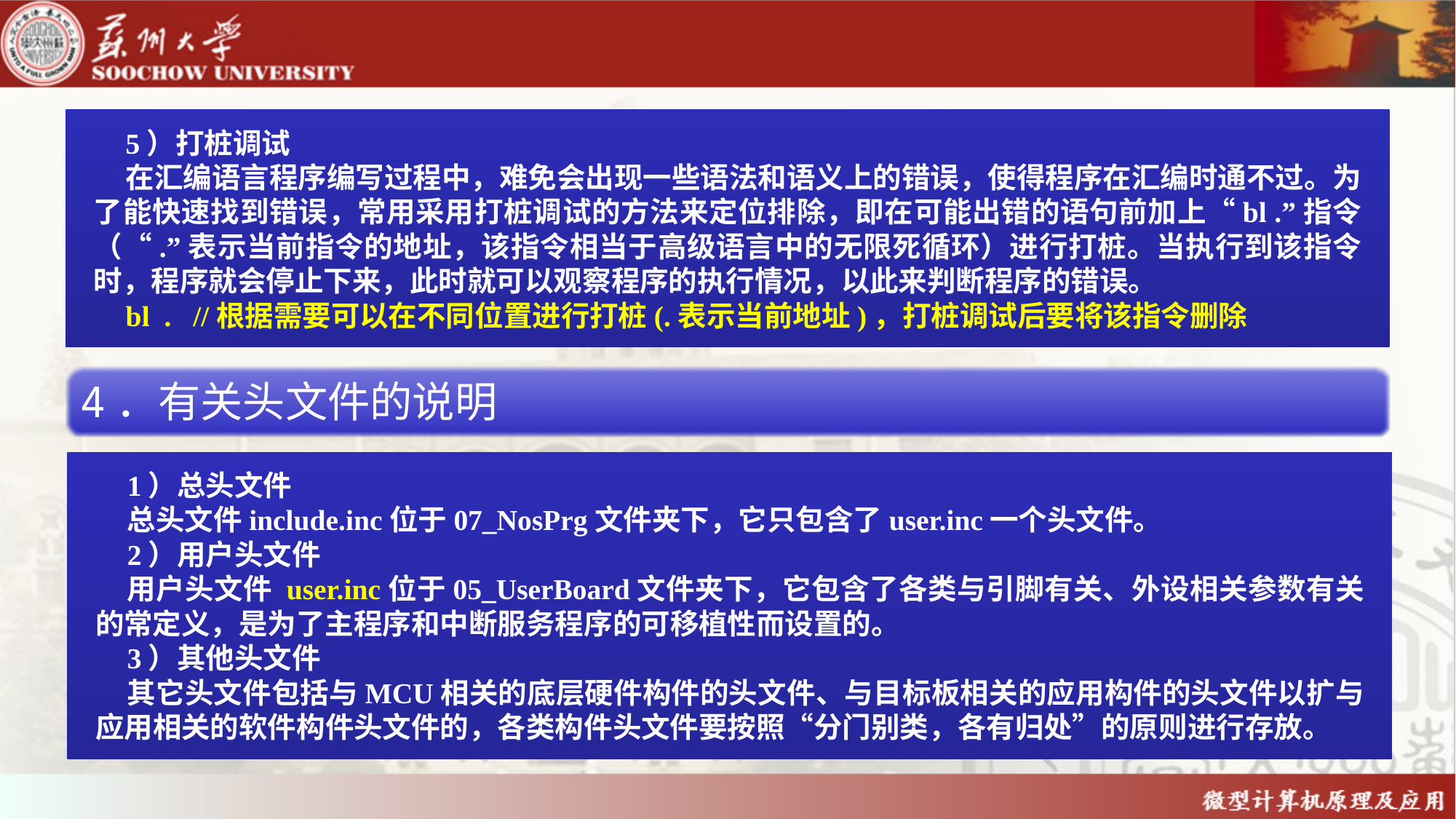

5）打桩调试
在汇编语言程序编写过程中，难免会出现一些语法和语义上的错误，使得程序在汇编时通不过。为了能快速找到错误，常用采用打桩调试的方法来定位排除，即在可能出错的语句前加上“bl .”指令（“.”表示当前指令的地址，该指令相当于高级语言中的无限死循环）进行打桩。当执行到该指令时，程序就会停止下来，此时就可以观察程序的执行情况，以此来判断程序的错误。
bl  .   //根据需要可以在不同位置进行打桩(.表示当前地址)，打桩调试后要将该指令删除
4．有关头文件的说明
1）总头文件
总头文件include.inc位于07_NosPrg文件夹下，它只包含了user.inc一个头文件。
2）用户头文件
用户头文件 user.inc位于05_UserBoard文件夹下，它包含了各类与引脚有关、外设相关参数有关的常定义，是为了主程序和中断服务程序的可移植性而设置的。
3）其他头文件
其它头文件包括与MCU相关的底层硬件构件的头文件、与目标板相关的应用构件的头文件以扩与应用相关的软件构件头文件的，各类构件头文件要按照“分门别类，各有归处”的原则进行存放。